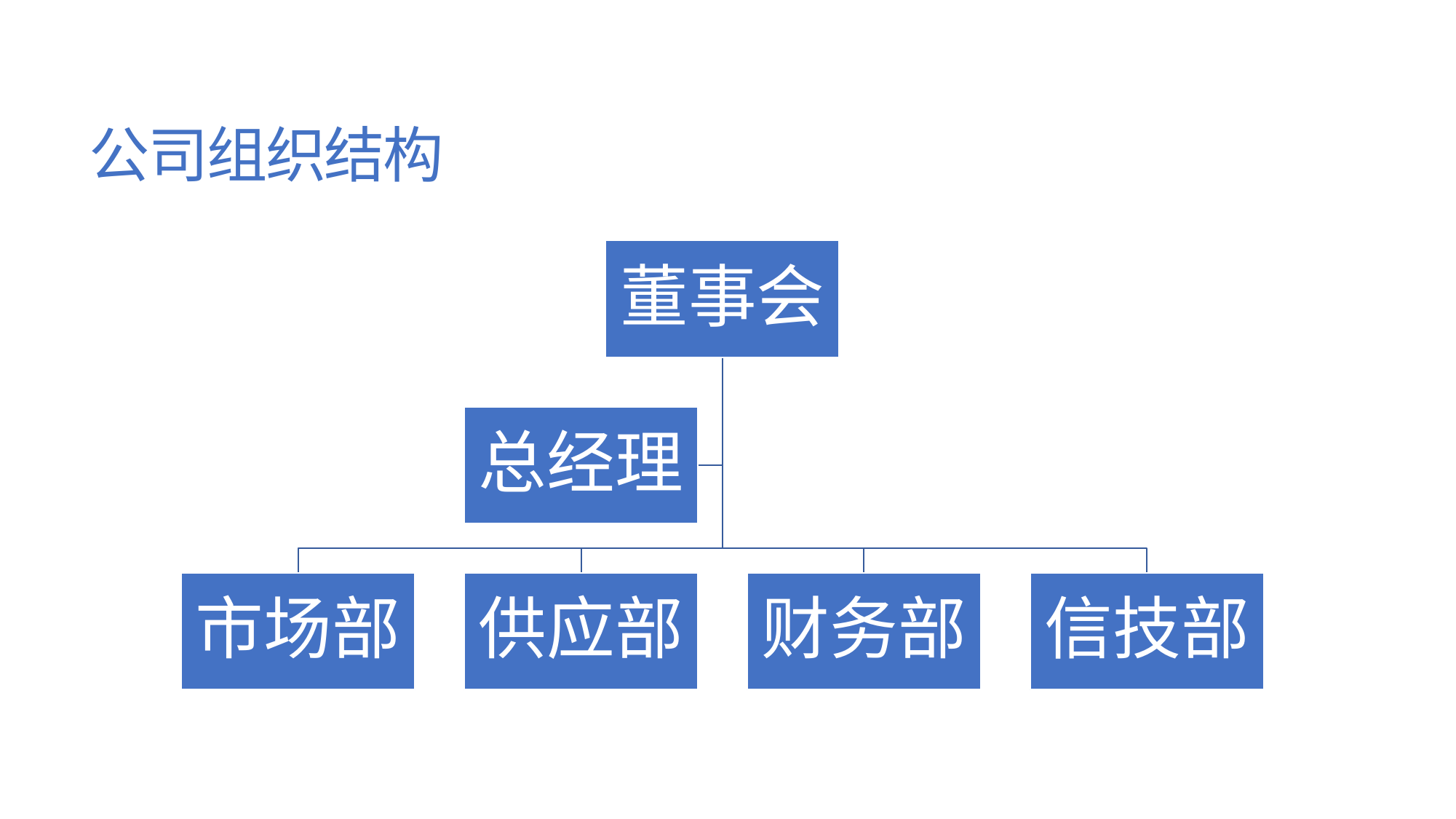

# 公司组织结构
董事会
市场部
供应部
财务部
信技部
总经理